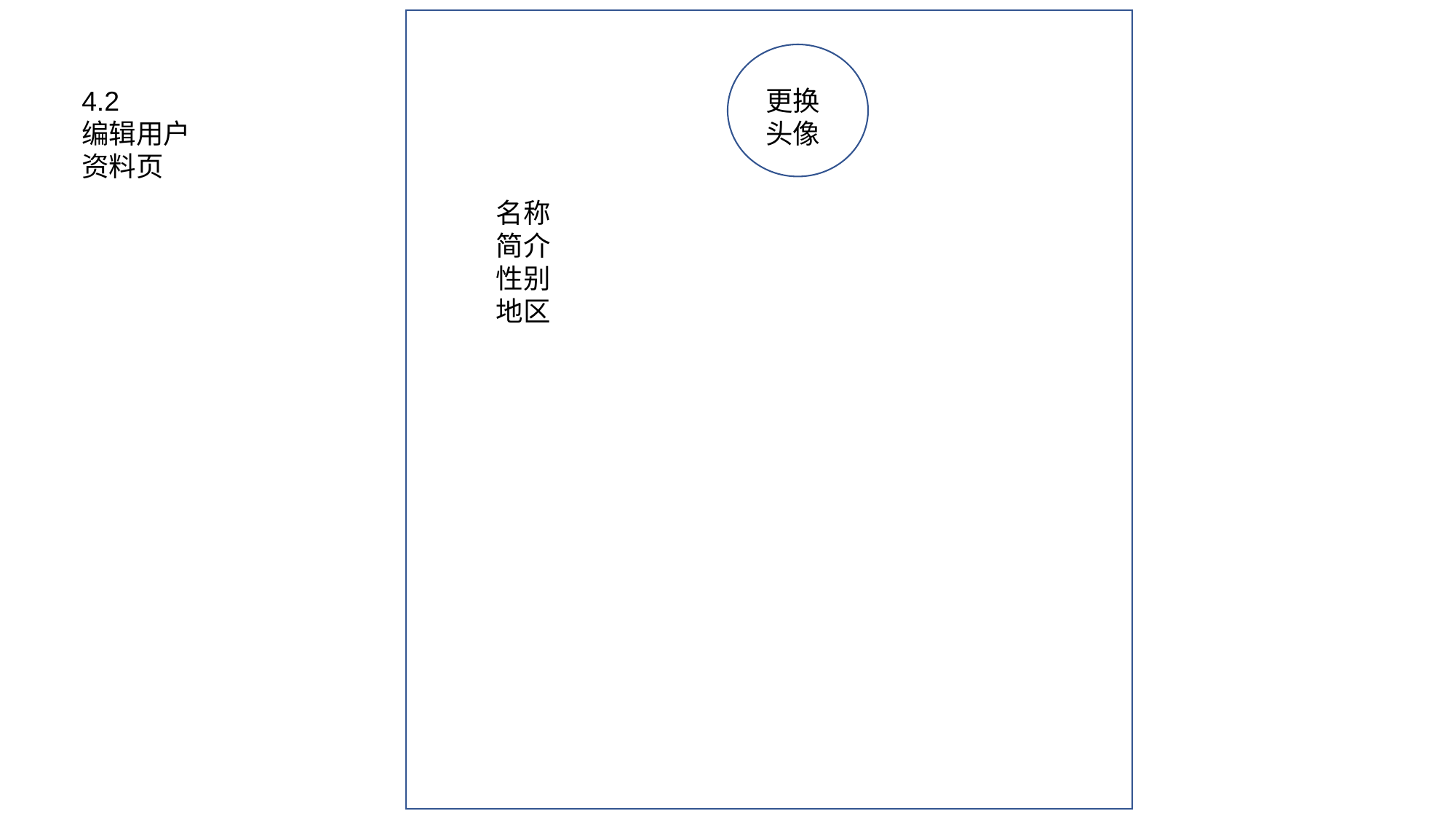

4.2
编辑用户资料页
更换头像
名称
简介
性别
地区